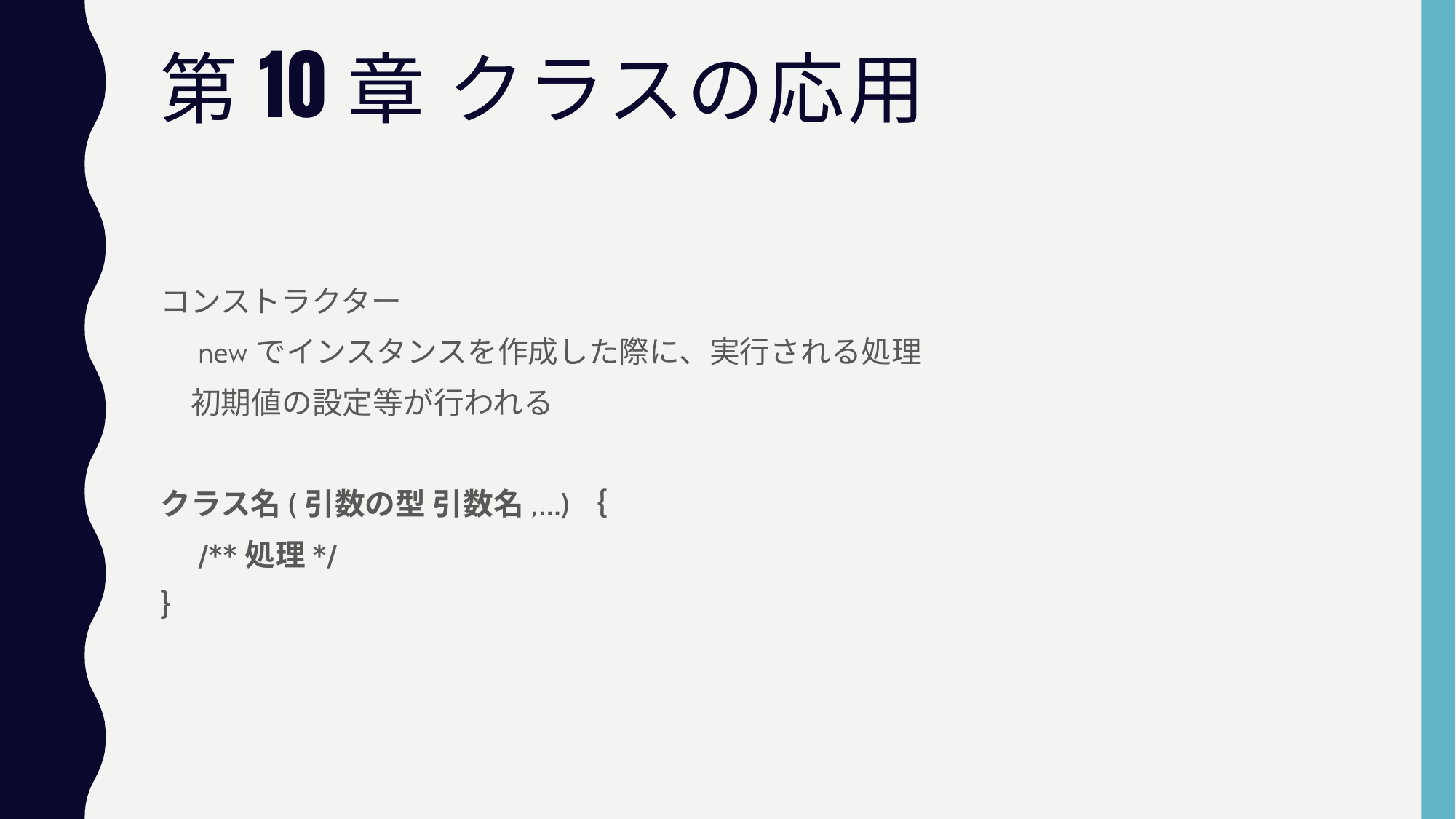

# 第10章 クラスの応用
コンストラクター
　newでインスタンスを作成した際に、実行される処理
　初期値の設定等が行われる

クラス名(引数の型 引数名,…)｛
　/**処理*/
｝